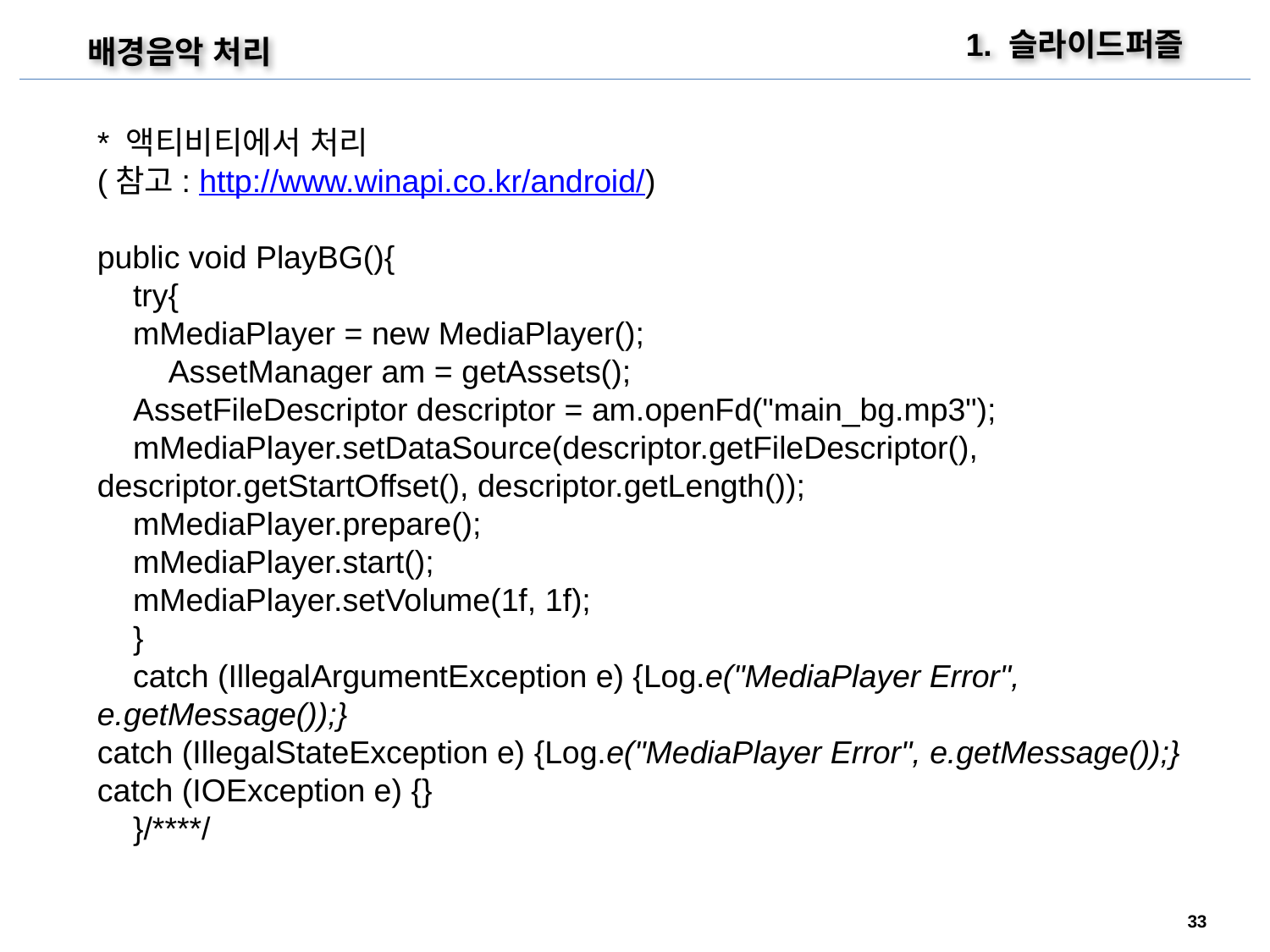

1. 슬라이드퍼즐
배경음악 처리
* 액티비티에서 처리
(참고: http://www.winapi.co.kr/android/)

public void PlayBG(){
    try{
    mMediaPlayer = new MediaPlayer();
        AssetManager am = getAssets();
    AssetFileDescriptor descriptor = am.openFd("main_bg.mp3");
    mMediaPlayer.setDataSource(descriptor.getFileDescriptor(), descriptor.getStartOffset(), descriptor.getLength());
    mMediaPlayer.prepare();
    mMediaPlayer.start();
    mMediaPlayer.setVolume(1f, 1f);
    }
    catch (IllegalArgumentException e) {Log.e("MediaPlayer Error", e.getMessage());}
catch (IllegalStateException e) {Log.e("MediaPlayer Error", e.getMessage());}
catch (IOException e) {}
    }/****/